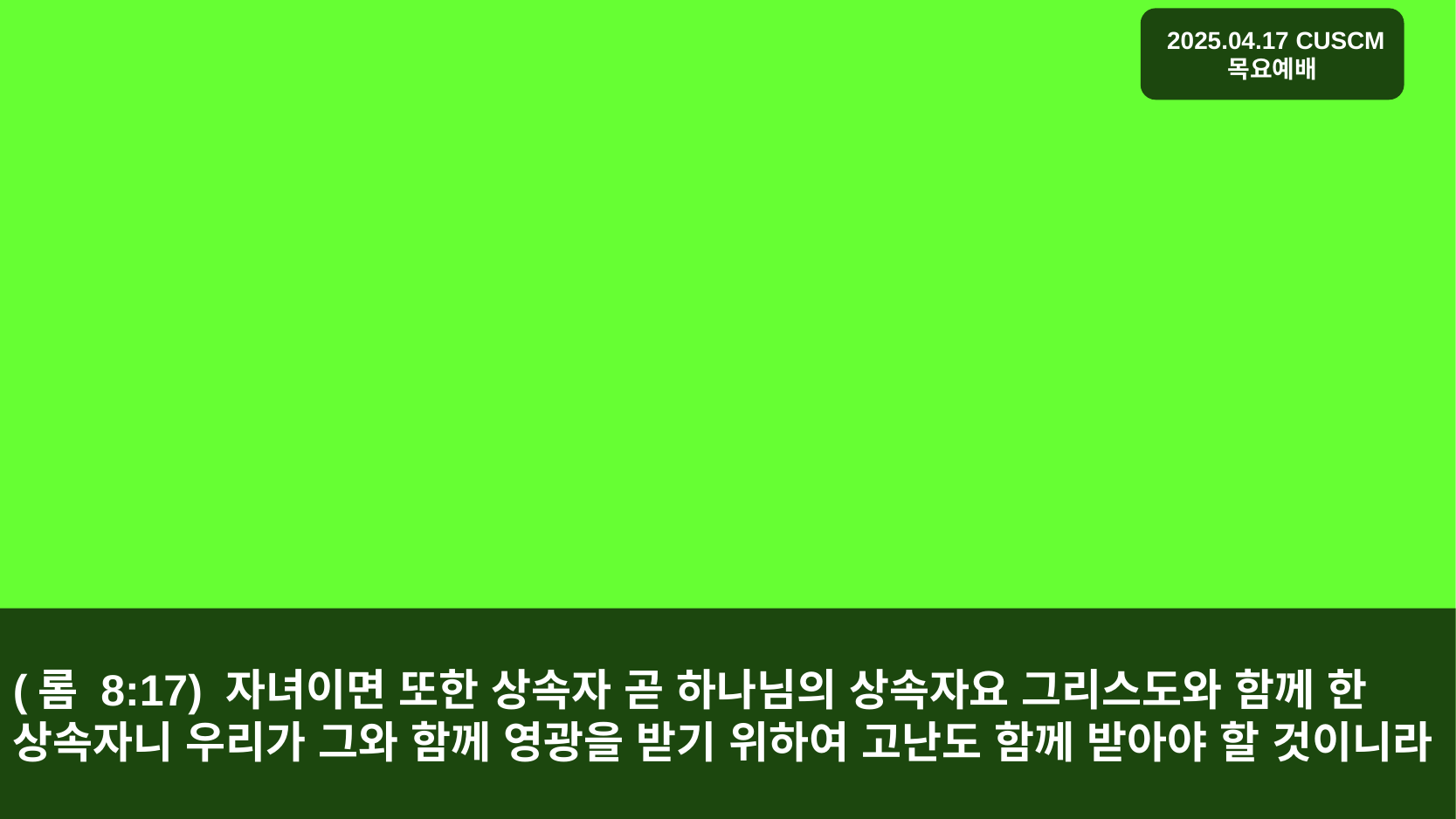

# (롬 8:17) 자녀이면 또한 상속자 곧 하나님의 상속자요 그리스도와 함께 한 상속자니 우리가 그와 함께 영광을 받기 위하여 고난도 함께 받아야 할 것이니라